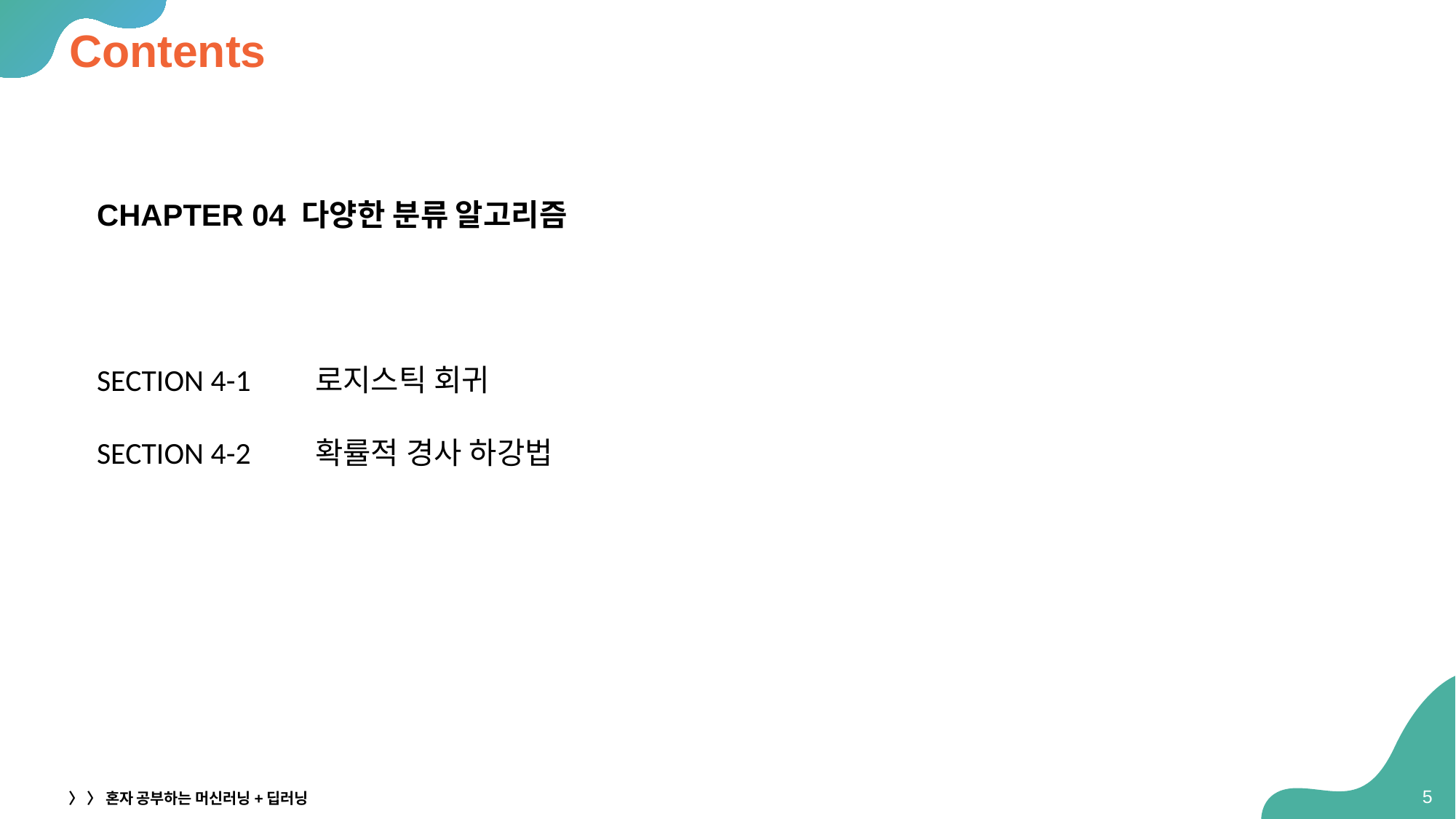

# Contents
CHAPTER 04 다양한 분류 알고리즘

SECTION 4-1	로지스틱 회귀
SECTION 4-2 	확률적 경사 하강법
5
〉 〉 혼자 공부하는 머신러닝+딥러닝